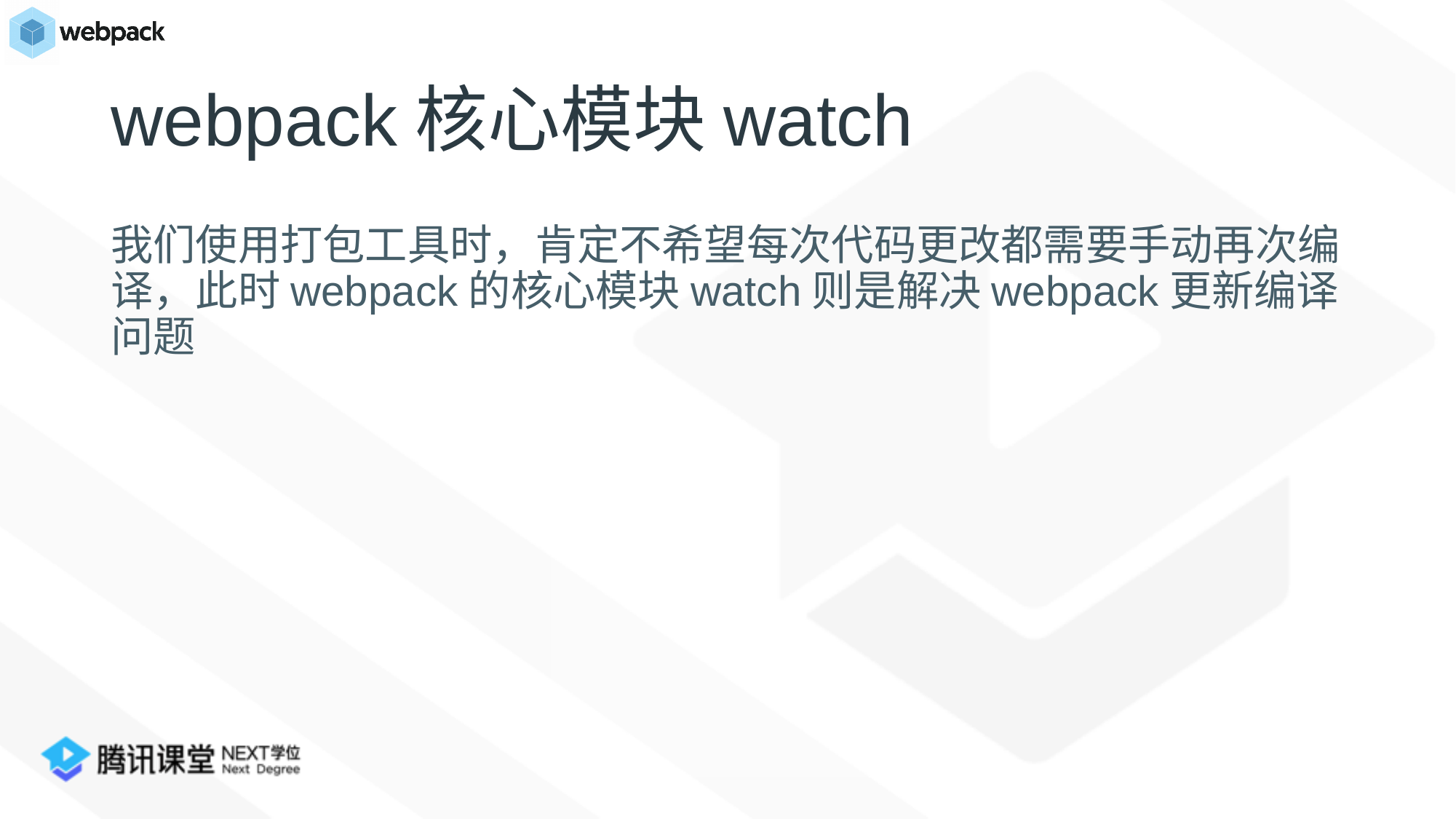

# webpack核心模块watch
我们使用打包工具时，肯定不希望每次代码更改都需要手动再次编译，此时webpack的核心模块watch则是解决webpack更新编译问题